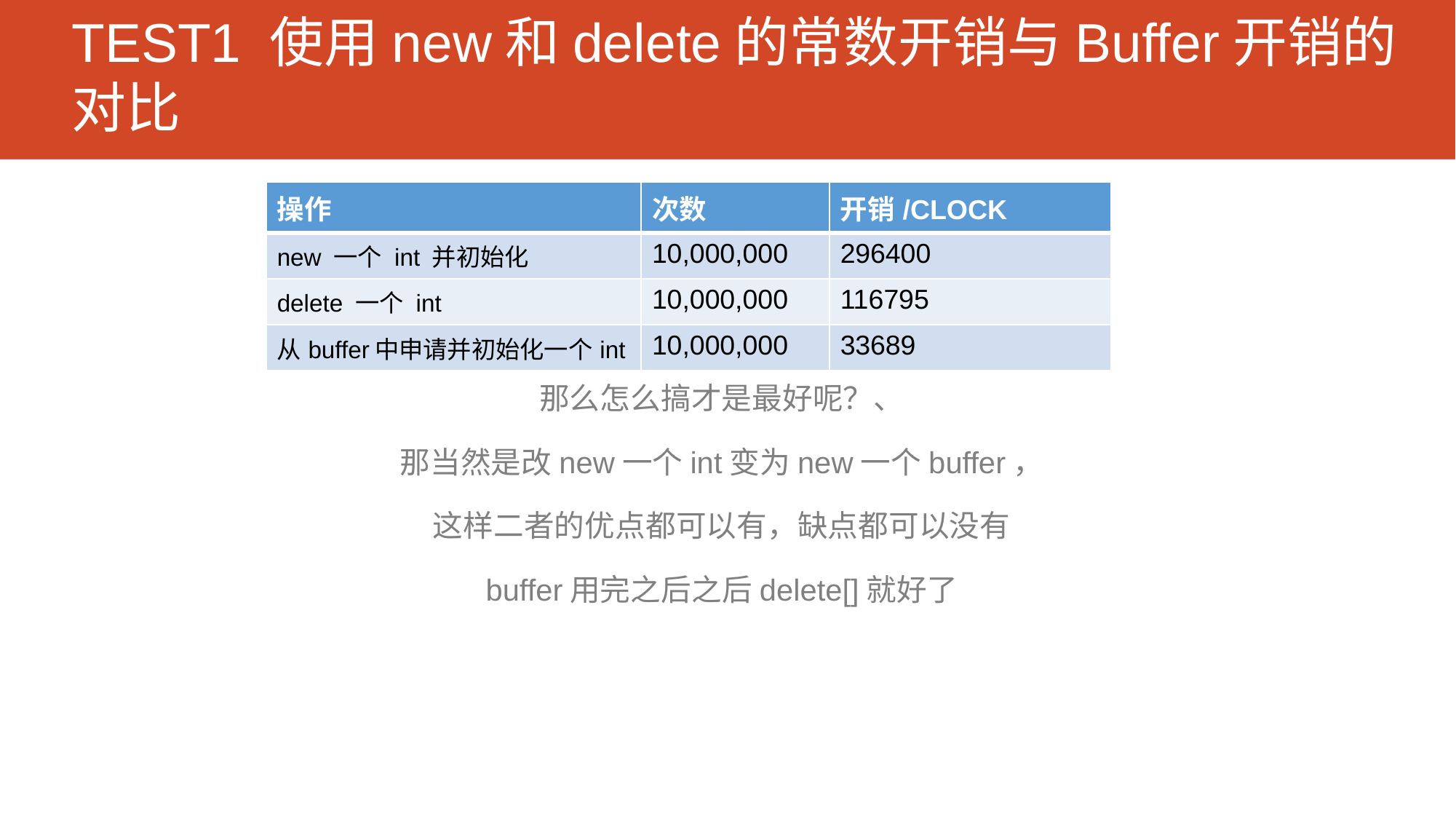

# TEST1 使用new和delete的常数开销与Buffer开销的对比
| 操作 | 次数 | 开销/CLOCK |
| --- | --- | --- |
| new 一个 int 并初始化 | 10,000,000 | 296400 |
| delete 一个 int | 10,000,000 | 116795 |
| 从buffer中申请并初始化一个int | 10,000,000 | 33689 |
那么怎么搞才是最好呢？、
那当然是改new一个int变为new一个buffer，
这样二者的优点都可以有，缺点都可以没有
buffer用完之后之后delete[]就好了